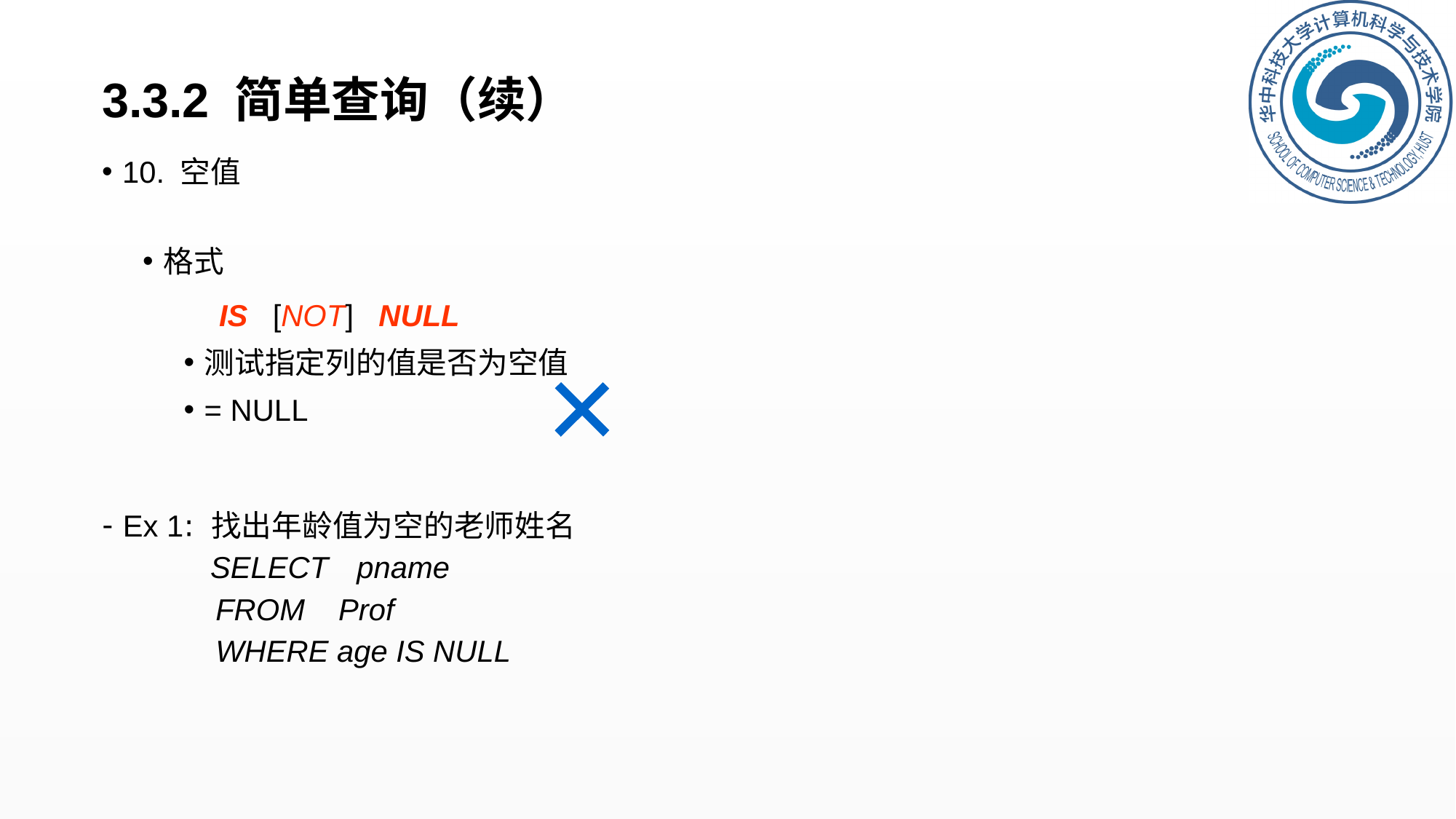

# 3.3.2 简单查询（续）
10. 空值

格式
              IS   [NOT]   NULL
测试指定列的值是否为空值
= NULL

×
- Ex 1: 找出年龄值为空的老师姓名
      SELECT   pname
       FROM    Prof
       WHERE age IS NULL